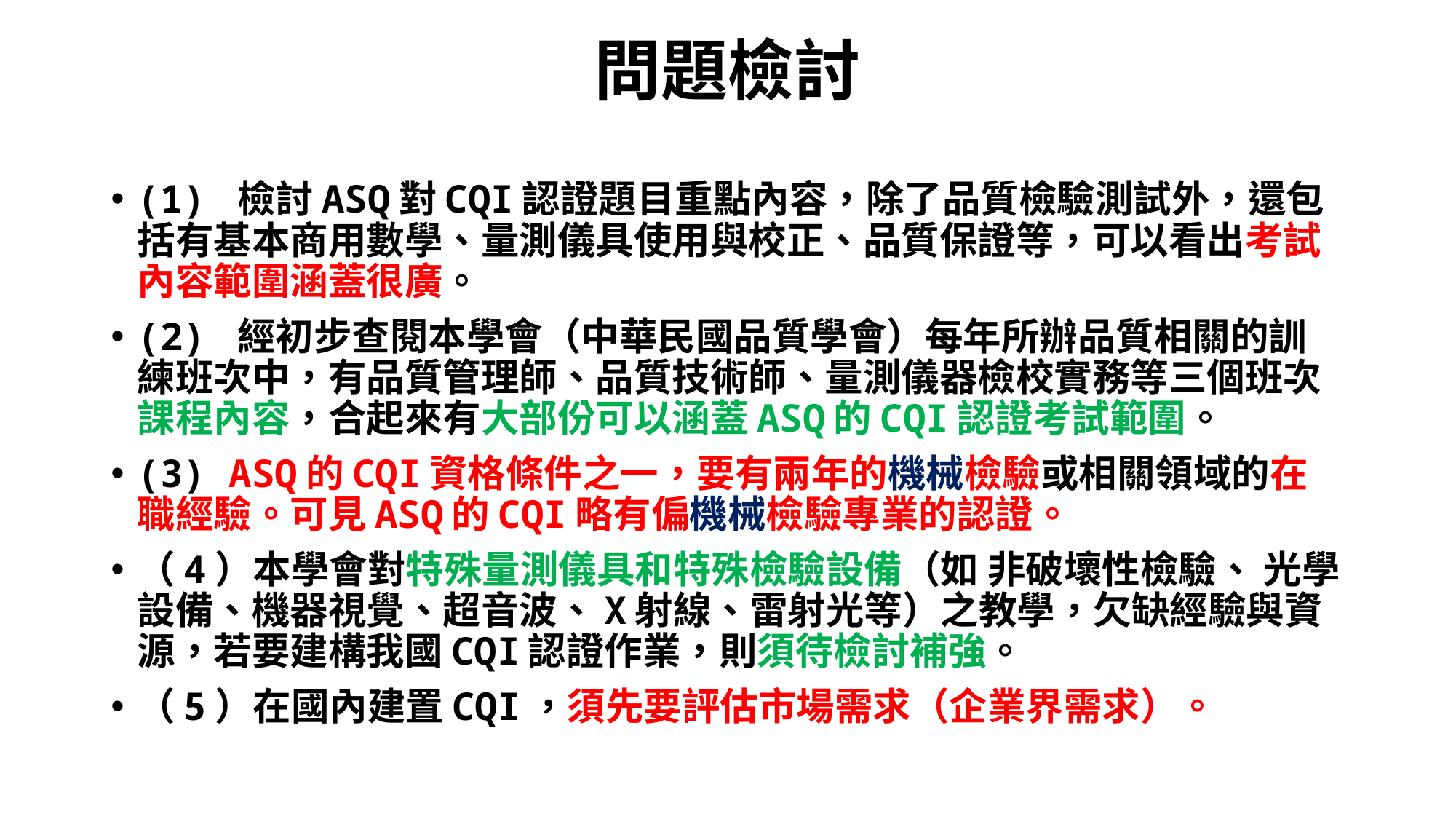

# 問題檢討
(1) 檢討ASQ對CQI認證題目重點內容，除了品質檢驗測試外，還包括有基本商用數學、量測儀具使用與校正、品質保證等，可以看出考試內容範圍涵蓋很廣。
(2) 經初步查閱本學會（中華民國品質學會）每年所辦品質相關的訓練班次中，有品質管理師、品質技術師、量測儀器檢校實務等三個班次課程內容，合起來有大部份可以涵蓋ASQ的CQI認證考試範圍。
(3) ASQ的CQI資格條件之一，要有兩年的機械檢驗或相關領域的在職經驗。可見ASQ的CQI略有偏機械檢驗專業的認證。
（4）本學會對特殊量測儀具和特殊檢驗設備（如 非破壞性檢驗、 光學設備、機器視覺、超音波、X射線、雷射光等）之教學，欠缺經驗與資源，若要建構我國CQI認證作業，則須待檢討補強。
（5）在國內建置CQI，須先要評估市場需求（企業界需求）。